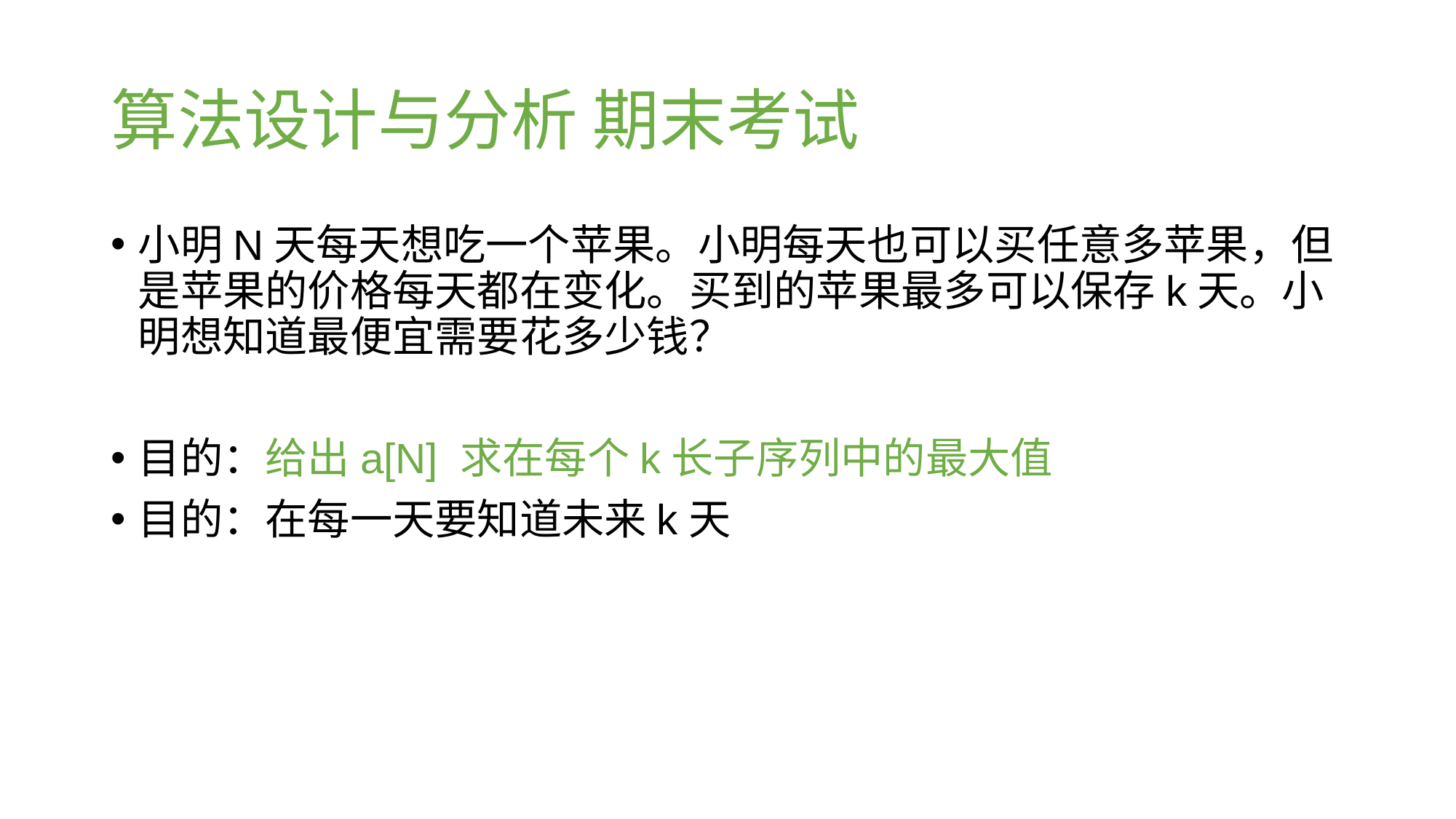

# 算法设计与分析 期末考试
小明N天每天想吃一个苹果。小明每天也可以买任意多苹果，但是苹果的价格每天都在变化。买到的苹果最多可以保存k天。小明想知道最便宜需要花多少钱？

目的：给出a[N] 求在每个k长子序列中的最大值
目的：在每一天要知道未来k天